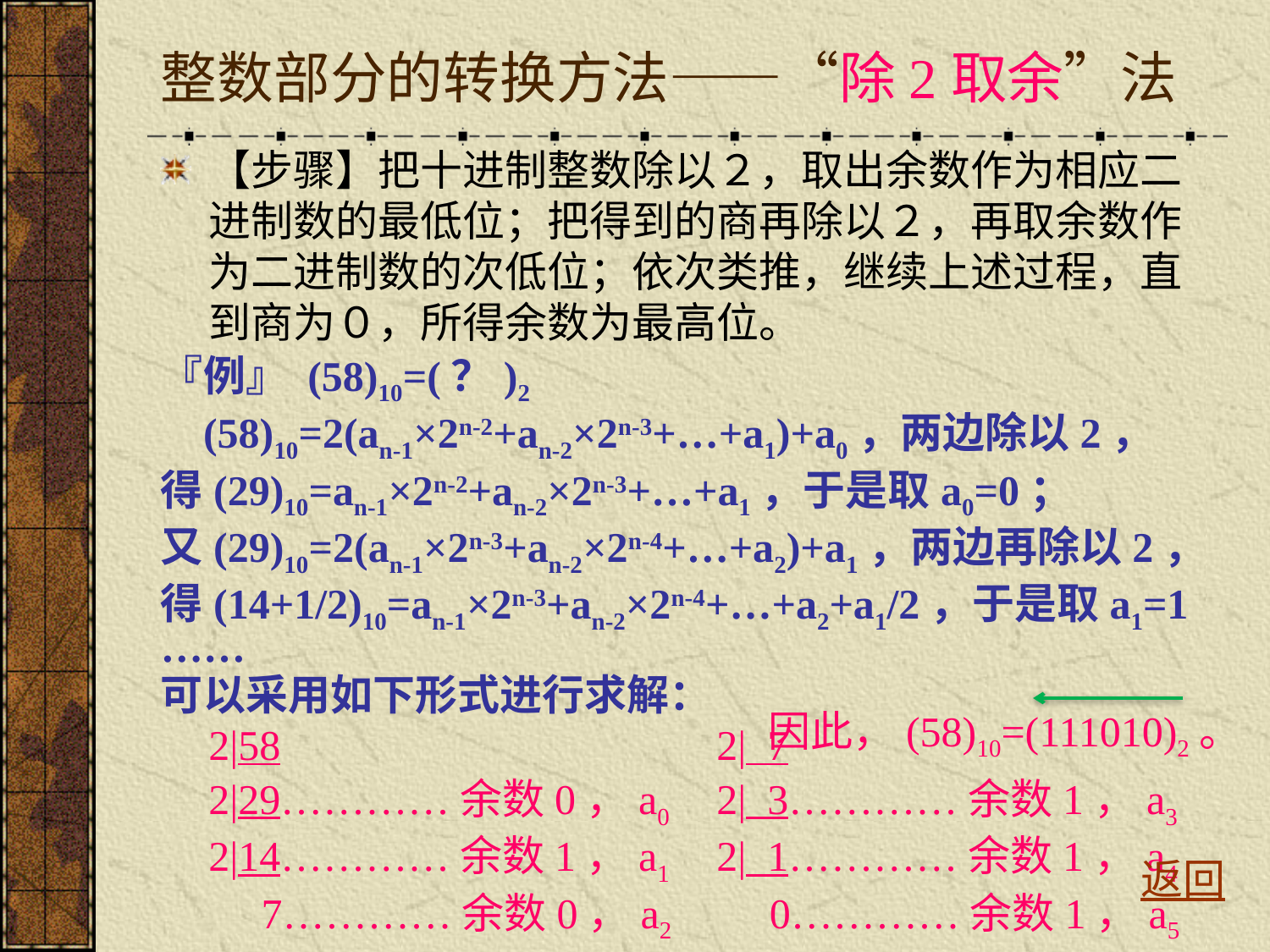

# 整数部分的转换方法——“除2取余”法
【步骤】把十进制整数除以２，取出余数作为相应二进制数的最低位；把得到的商再除以２，再取余数作为二进制数的次低位；依次类推，继续上述过程，直到商为０，所得余数为最高位。
『例』 (58)10=(？)2
    (58)10=2(an-1×2n-2+an-2×2n-3+…+a1)+a0，两边除以2，
得(29)10=an-1×2n-2+an-2×2n-3+…+a1，于是取a0=0；
又(29)10=2(an-1×2n-3+an-2×2n-4+…+a2)+a1，两边再除以2，
得(14+1/2)10=an-1×2n-3+an-2×2n-4+…+a2+a1/2，于是取a1=1
……
可以采用如下形式进行求解：
	2|58				2|  7
	2|29…………余数0，a0	2|  3…………余数1，a3
	2|14…………余数1，a1	2|  1…………余数1，a4
	     7…………余数0，a2	     0…………余数1，a5
因此，(58)10=(111010)2。
返回